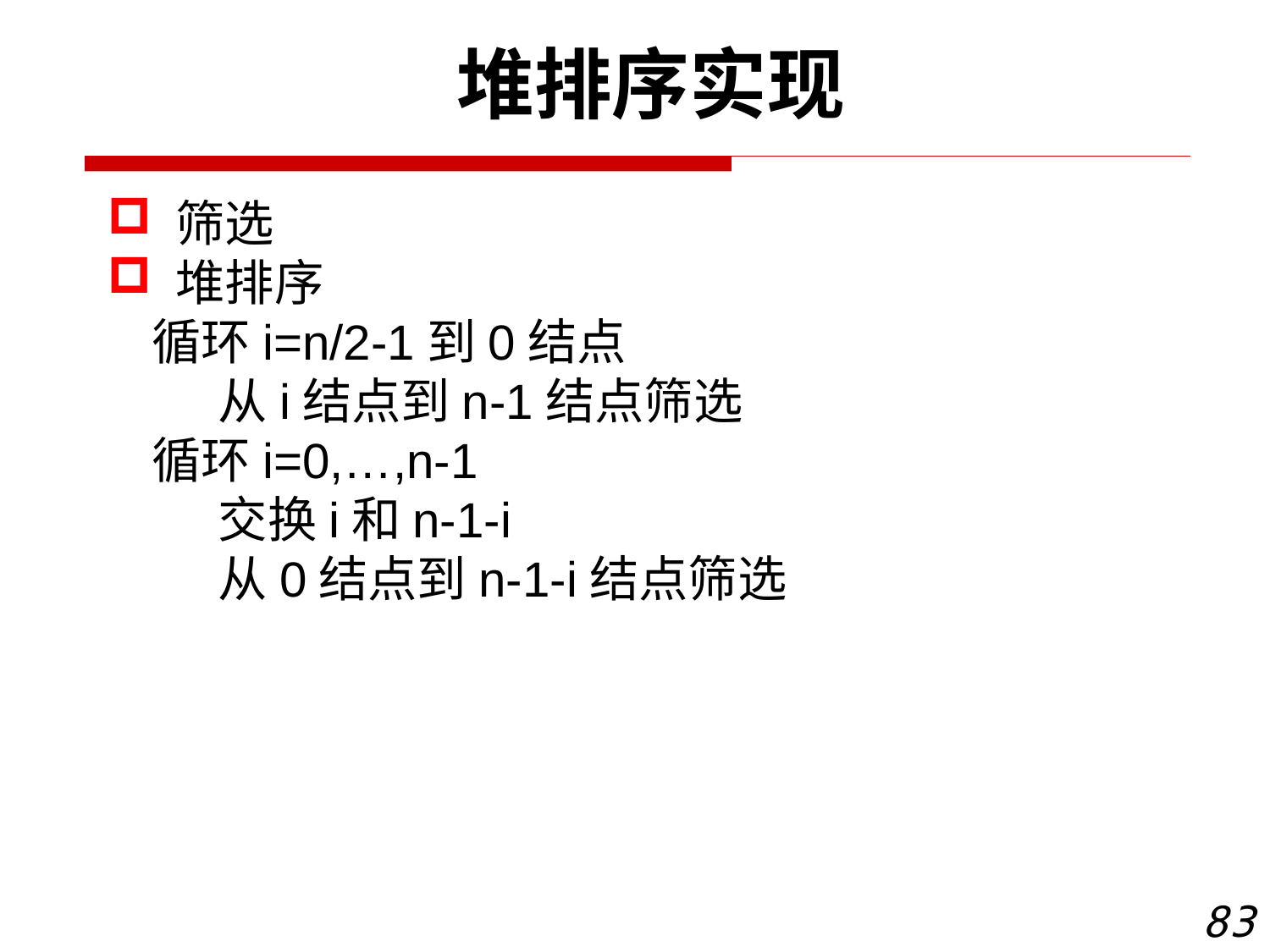

堆排序实现
 筛选
 堆排序
   循环i=n/2-1到0结点
         从i结点到n-1结点筛选
   循环i=0,…,n-1
         交换i和n-1-i
         从0结点到n-1-i结点筛选
83